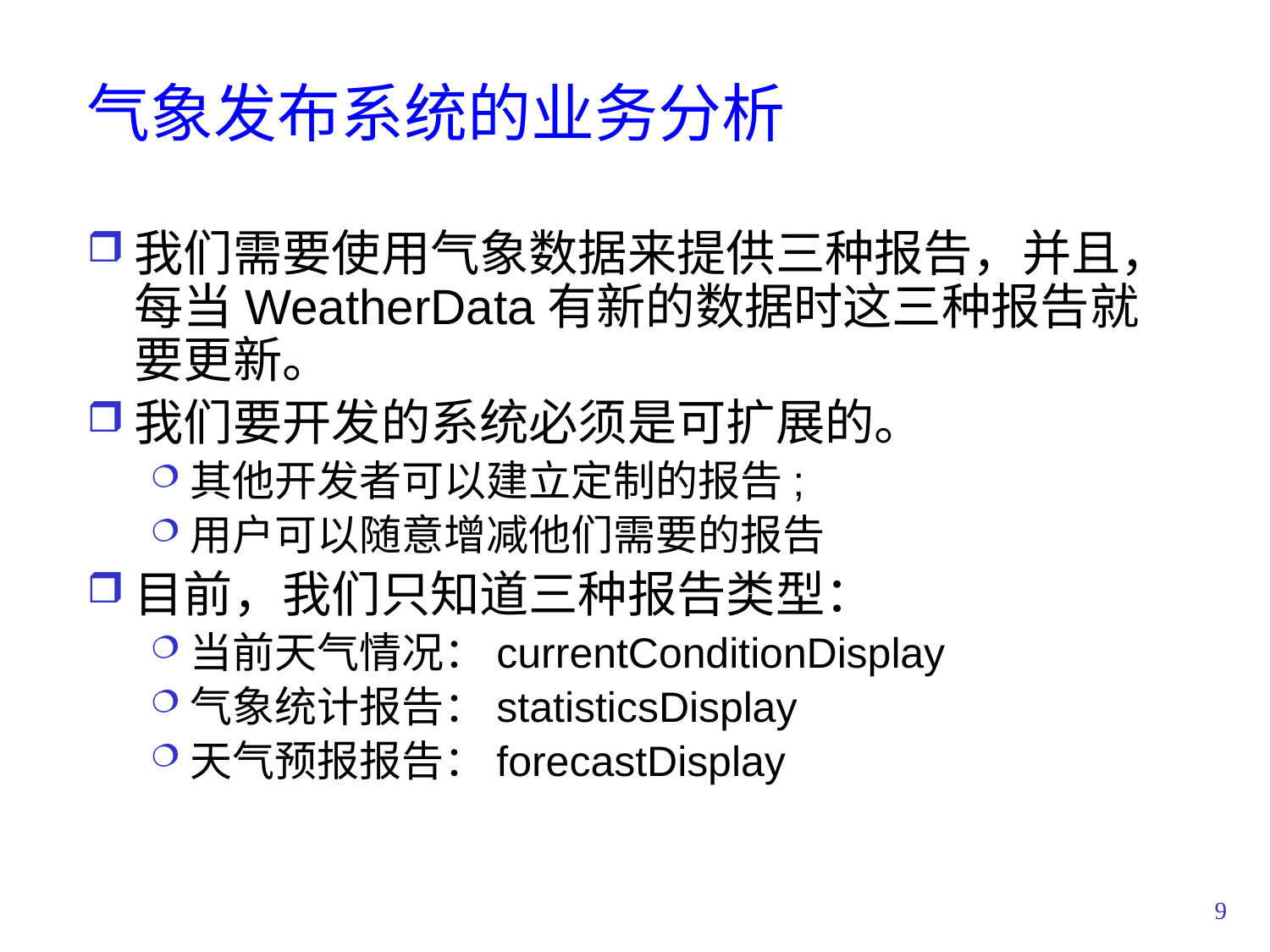

# 气象发布系统的业务分析
我们需要使用气象数据来提供三种报告，并且，每当WeatherData有新的数据时这三种报告就要更新。
我们要开发的系统必须是可扩展的。
其他开发者可以建立定制的报告;
用户可以随意增减他们需要的报告
目前，我们只知道三种报告类型：
当前天气情况：currentConditionDisplay
气象统计报告：statisticsDisplay
天气预报报告：forecastDisplay
9